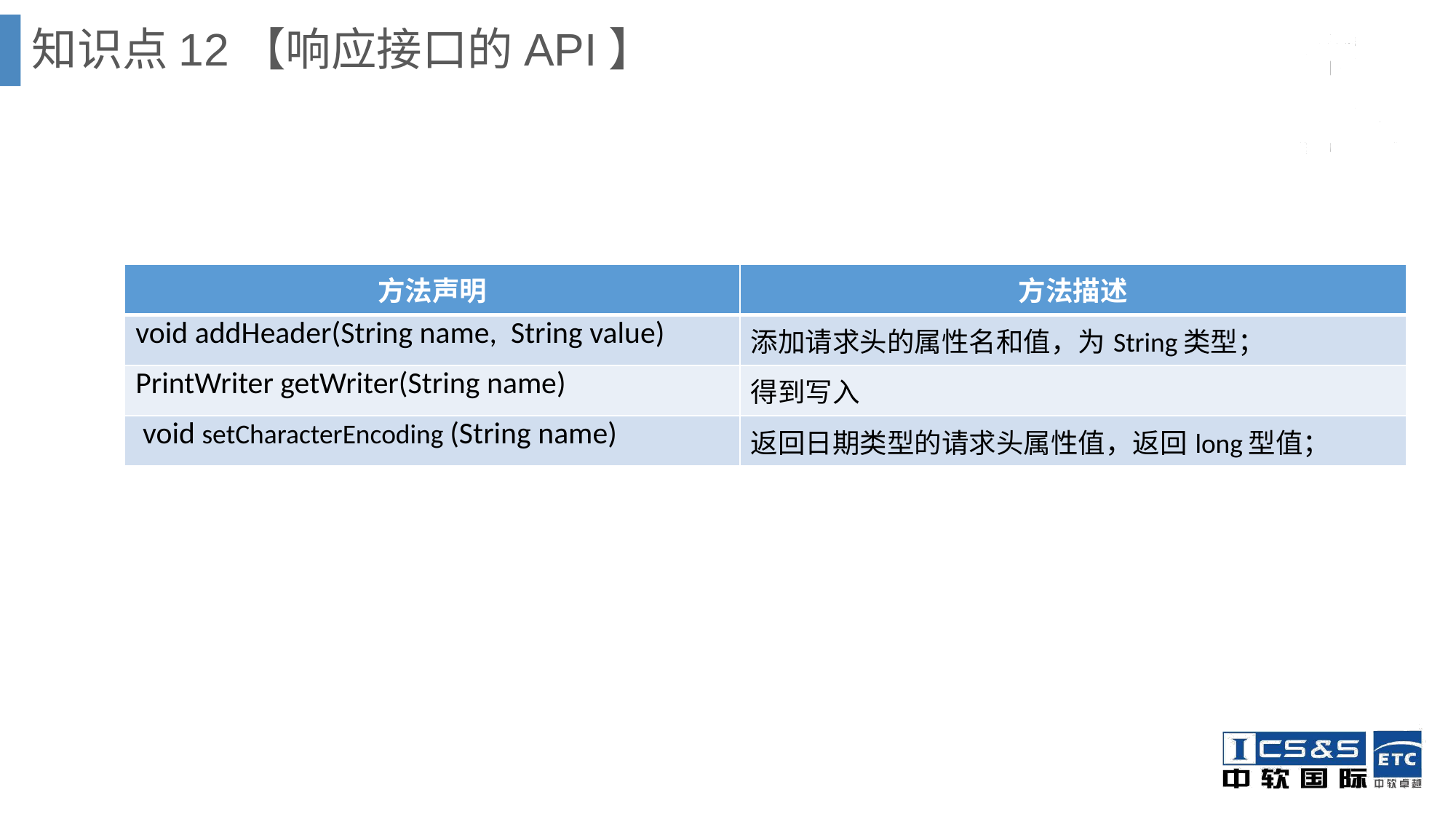

# 知识点12【响应接口的API】

| 方法声明 | 方法描述 |
| --- | --- |
| void addHeader(String name, String value) | 添加请求头的属性名和值，为String类型； |
| PrintWriter getWriter(String name) | 得到写入 |
| void setCharacterEncoding (String name) | 返回日期类型的请求头属性值，返回long型值； |